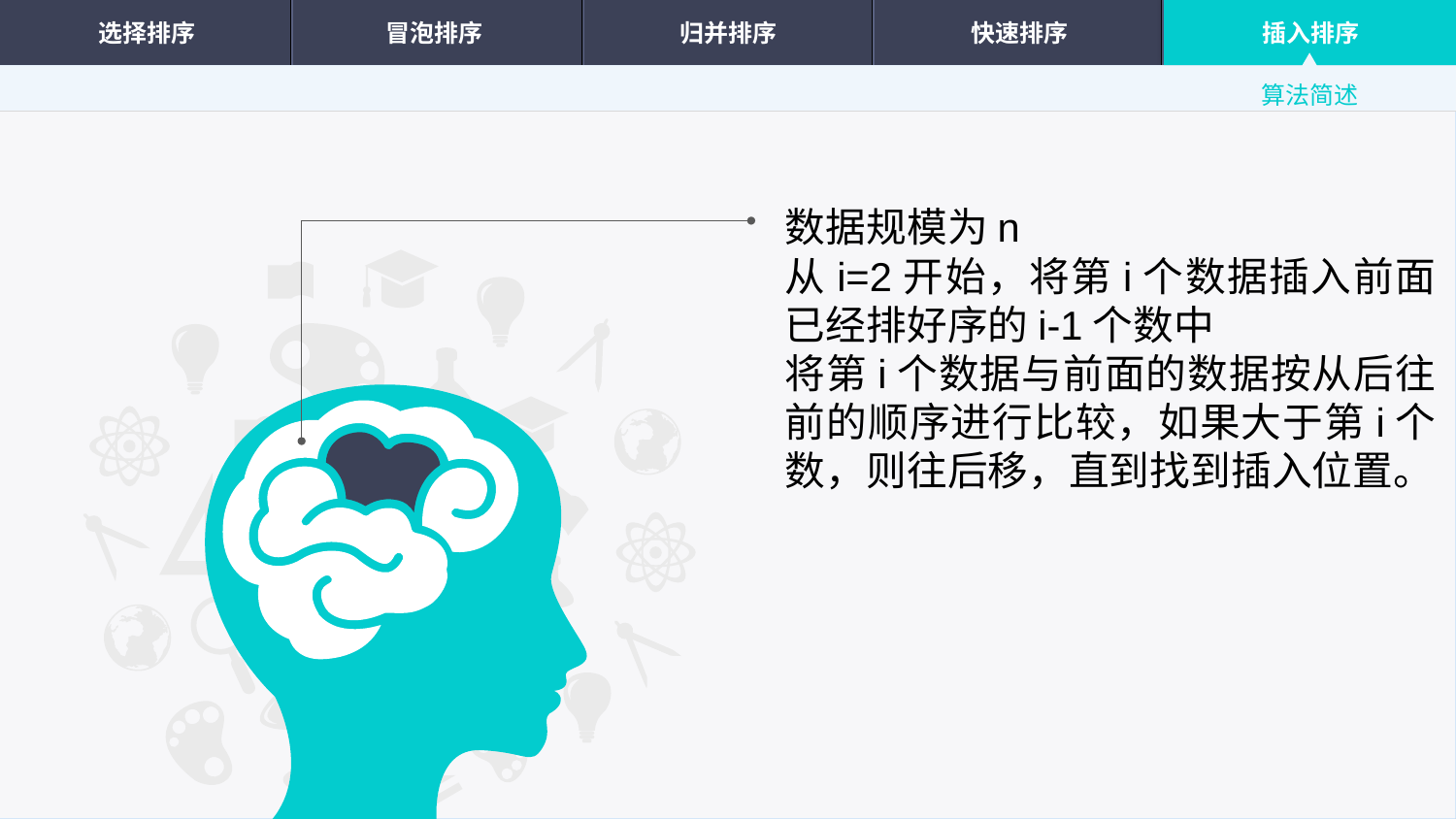

选择排序
冒泡排序
归并排序
快速排序
插入排序
算法简述
数据规模为n
从i=2开始，将第i个数据插入前面已经排好序的i-1个数中
将第i个数据与前面的数据按从后往前的顺序进行比较，如果大于第i个数，则往后移，直到找到插入位置。